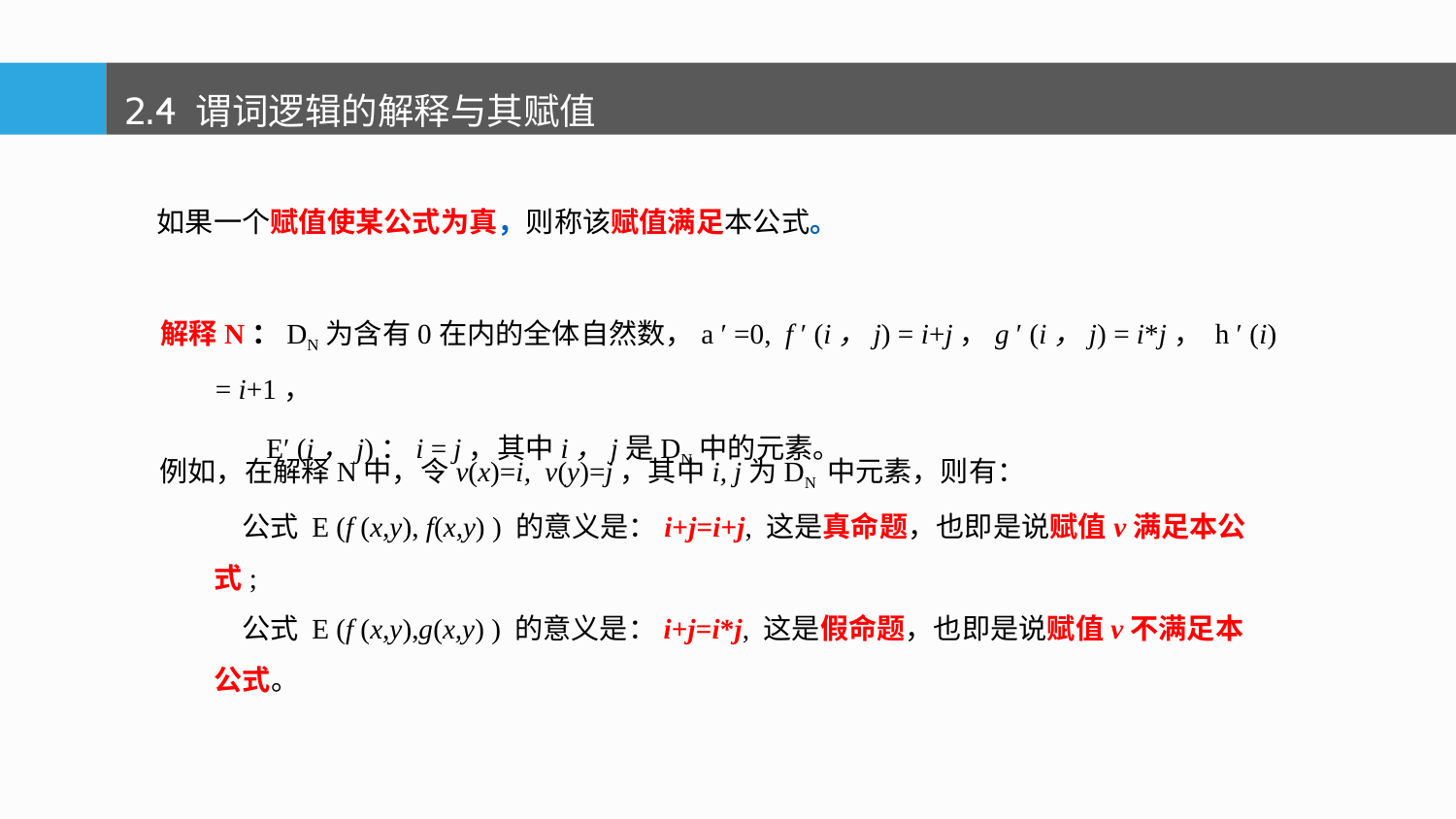

2.4 谓词逻辑的解释与其赋值

如果一个赋值使某公式为真，则称该赋值满足本公式。
解释N：DN为含有0在内的全体自然数，a ʹ =0,  f ʹ (i，j) = i+j，g ʹ (i，j) = i*j， h ʹ (i) = i+1，
               Eʹ (i，j)：i = j，其中i，j是DN中的元素。
例如，在解释N中，令v(x)=i,  v(y)=j，其中i, j为DN 中元素，则有：
            公式 E (f (x,y), f(x,y) ) 的意义是：i+j=i+j, 这是真命题，也即是说赋值v满足本公式;
            公式 E (f (x,y),g(x,y) ) 的意义是：i+j=i*j, 这是假命题，也即是说赋值v不满足本公式。